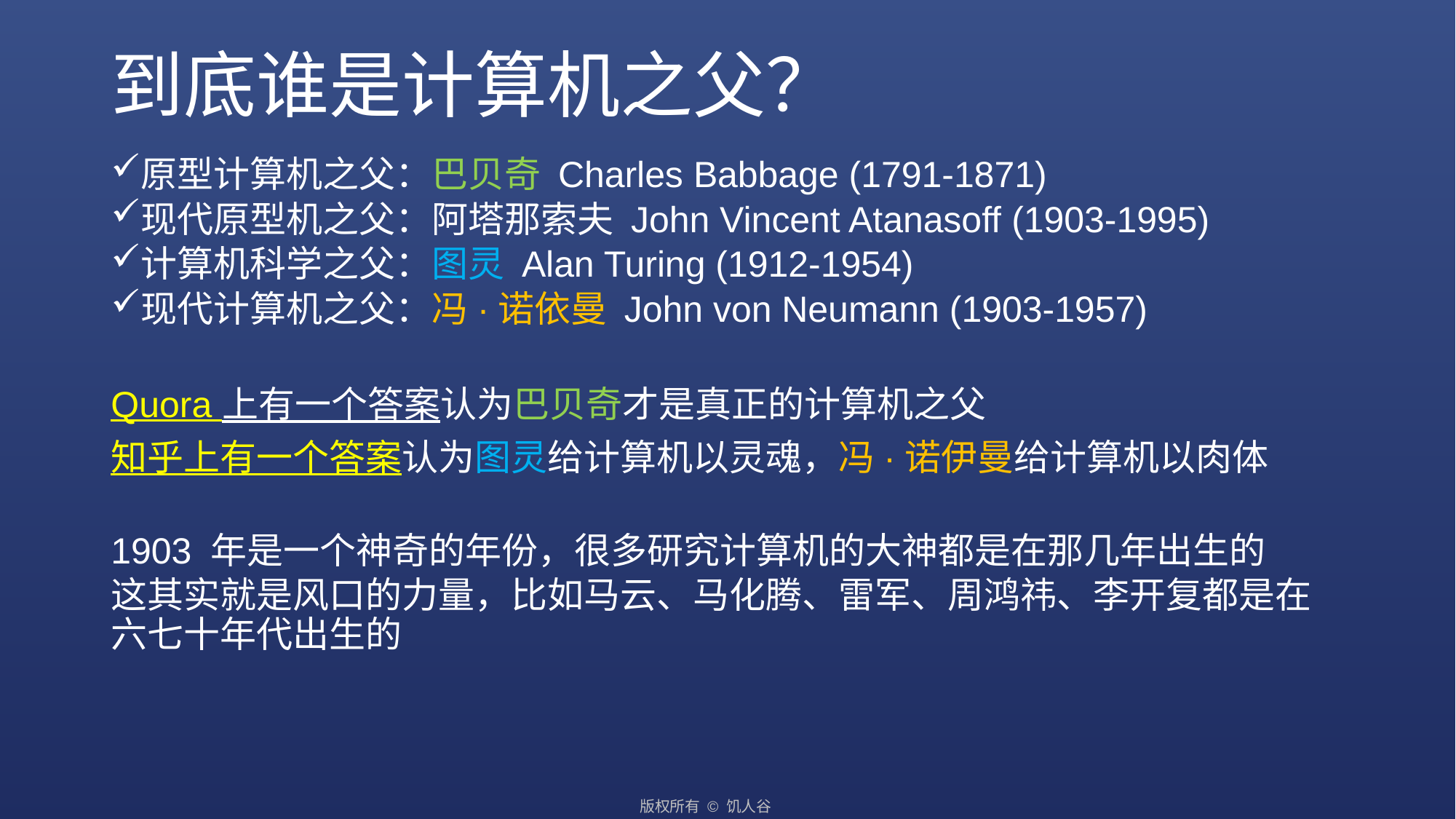

# 到底谁是计算机之父？
原型计算机之父：巴贝奇 Charles Babbage (1791-1871)
现代原型机之父：阿塔那索夫 John Vincent Atanasoff (1903-1995)
计算机科学之父：图灵 Alan Turing (1912-1954)
现代计算机之父：冯·诺依曼 John von Neumann (1903-1957)

Quora 上有一个答案认为巴贝奇才是真正的计算机之父
知乎上有一个答案认为图灵给计算机以灵魂，冯·诺伊曼给计算机以肉体

1903 年是一个神奇的年份，很多研究计算机的大神都是在那几年出生的
这其实就是风口的力量，比如马云、马化腾、雷军、周鸿祎、李开复都是在六七十年代出生的